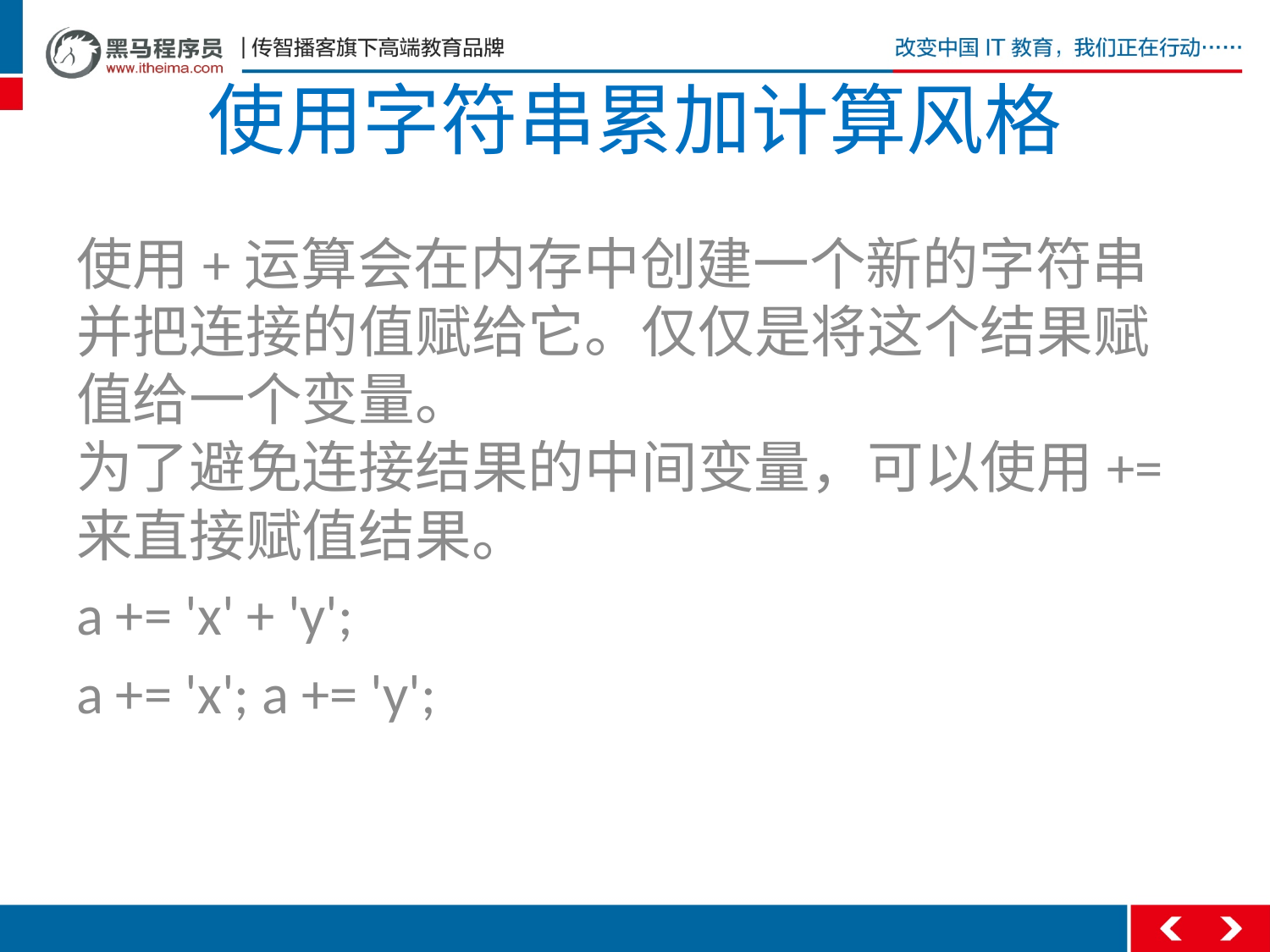

# 使用字符串累加计算风格
使用+运算会在内存中创建一个新的字符串并把连接的值赋给它。仅仅是将这个结果赋值给一个变量。
为了避免连接结果的中间变量，可以使用+=来直接赋值结果。
a += 'x' + 'y';
a += 'x'; a += 'y';